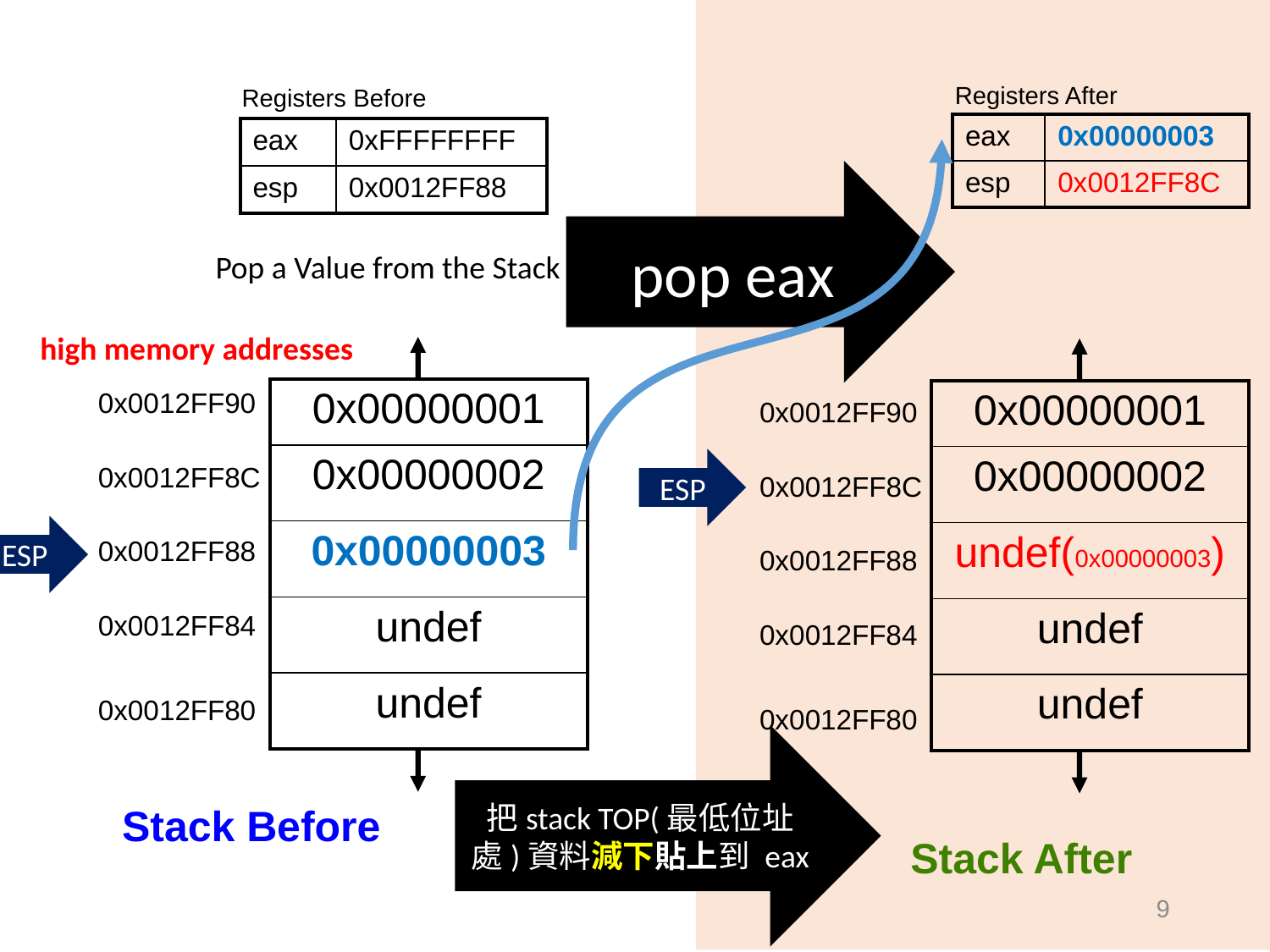

Registers After
Registers Before
| eax | 0x00000003 |
| --- | --- |
| esp | 0x0012FF8C |
| eax | 0xFFFFFFFF |
| --- | --- |
| esp | 0x0012FF88 |
pop eax
Pop a Value from the Stack
high memory addresses

0x0012FF90
| 0x00000001 |
| --- |
| 0x00000002 |
| 0x00000003 |
| undef |
| undef |
| 0x00000001 |
| --- |
| 0x00000002 |
| undef(0x00000003) |
| undef |
| undef |
0x0012FF90
ESP
0x0012FF8C
0x0012FF8C
ESP
0x0012FF88
0x0012FF88
0x0012FF84
0x0012FF84
0x0012FF80
0x0012FF80
把stack TOP(最低位址處)資料減下貼上到 eax

Stack Before
Stack After
9